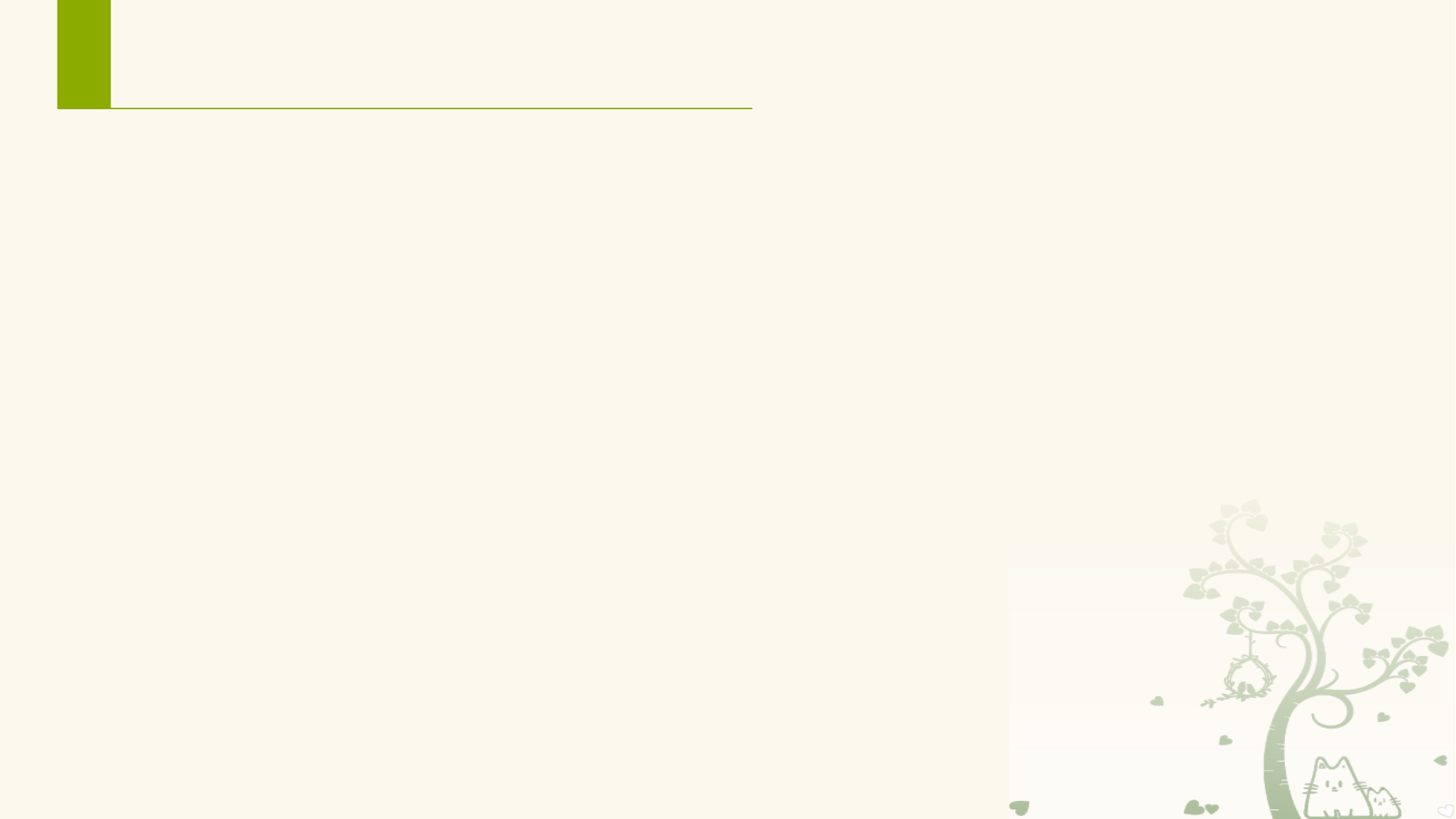

# Message
Message对象：
推荐使用Message.obtain() 静态方法从消息池中获取一个Message对象。
如果消息池为空， 将使用构造方法实例化一个新Message，以利于消息资源的利用。
一般并不推荐直接使用它的构造方法
用来封装所发送消息的值：
int arg1：参数一，用于传递不复杂的数据，复杂数据使用setData()传递。
int arg2：参数二，用于传递不复杂的数据，复杂数据使用setData()传递。
Object obj：传递一个任意的对象。
int what：定义的消息码，一般用于设定消息的标志。